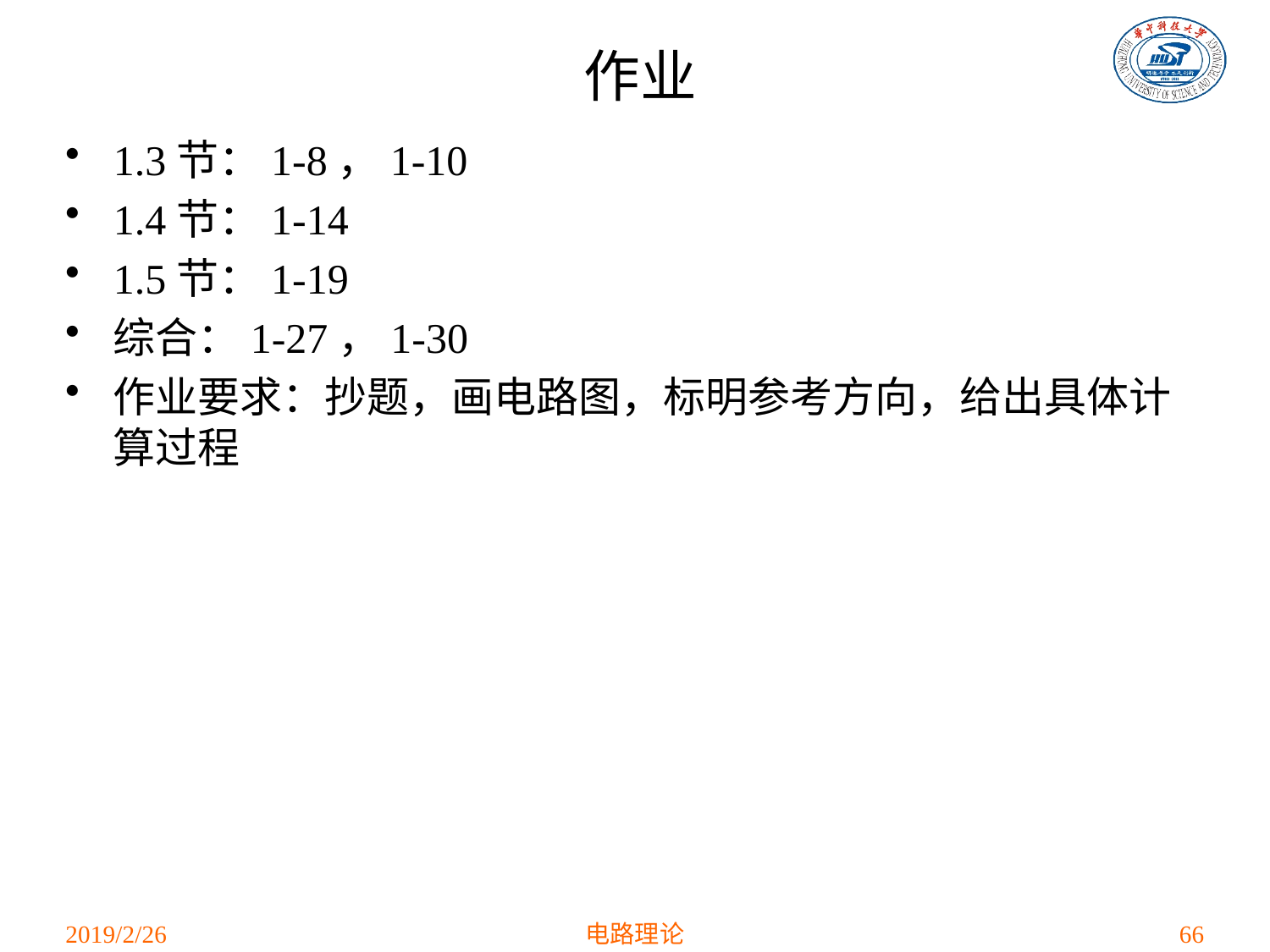

# 作业
1.3节：1-8，1-10
1.4节：1-14
1.5节：1-19
综合：1-27，1-30
作业要求：抄题，画电路图，标明参考方向，给出具体计算过程

2019/2/26
电路理论
66